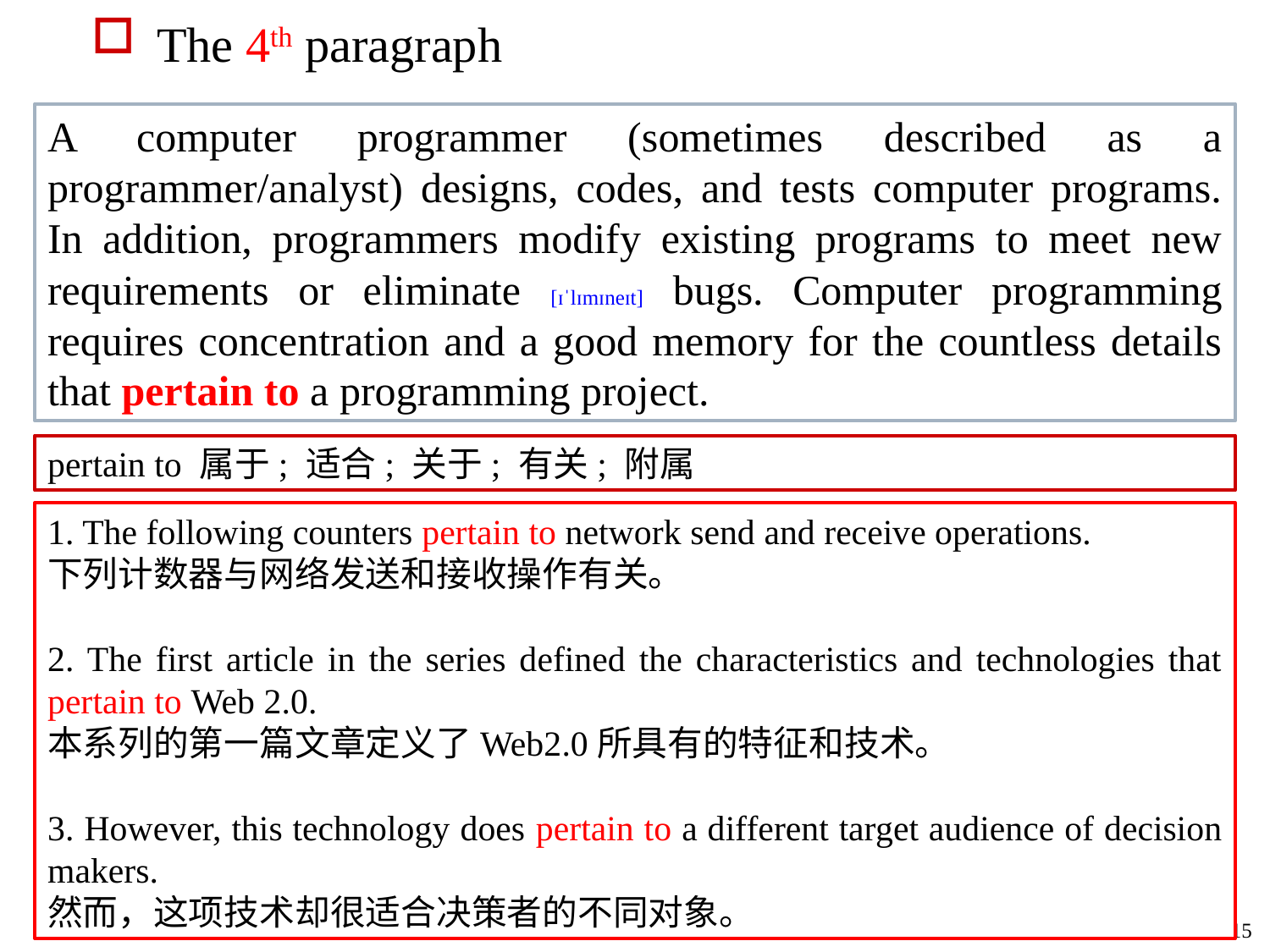

The 4th paragraph
A computer programmer (sometimes described as a programmer/analyst) designs, codes, and tests computer programs. In addition, programmers modify existing programs to meet new requirements or eliminate [ɪˈlɪmɪneɪt] bugs. Computer programming requires concentration and a good memory for the countless details that pertain to a programming project.
pertain to 属于; 适合; 关于; 有关; 附属
1. The following counters pertain to network send and receive operations.
下列计数器与网络发送和接收操作有关。

2. The first article in the series defined the characteristics and technologies that pertain to Web 2.0.
本系列的第一篇文章定义了Web2.0所具有的特征和技术。

3. However, this technology does pertain to a different target audience of decision makers.
然而，这项技术却很适合决策者的不同对象。
15